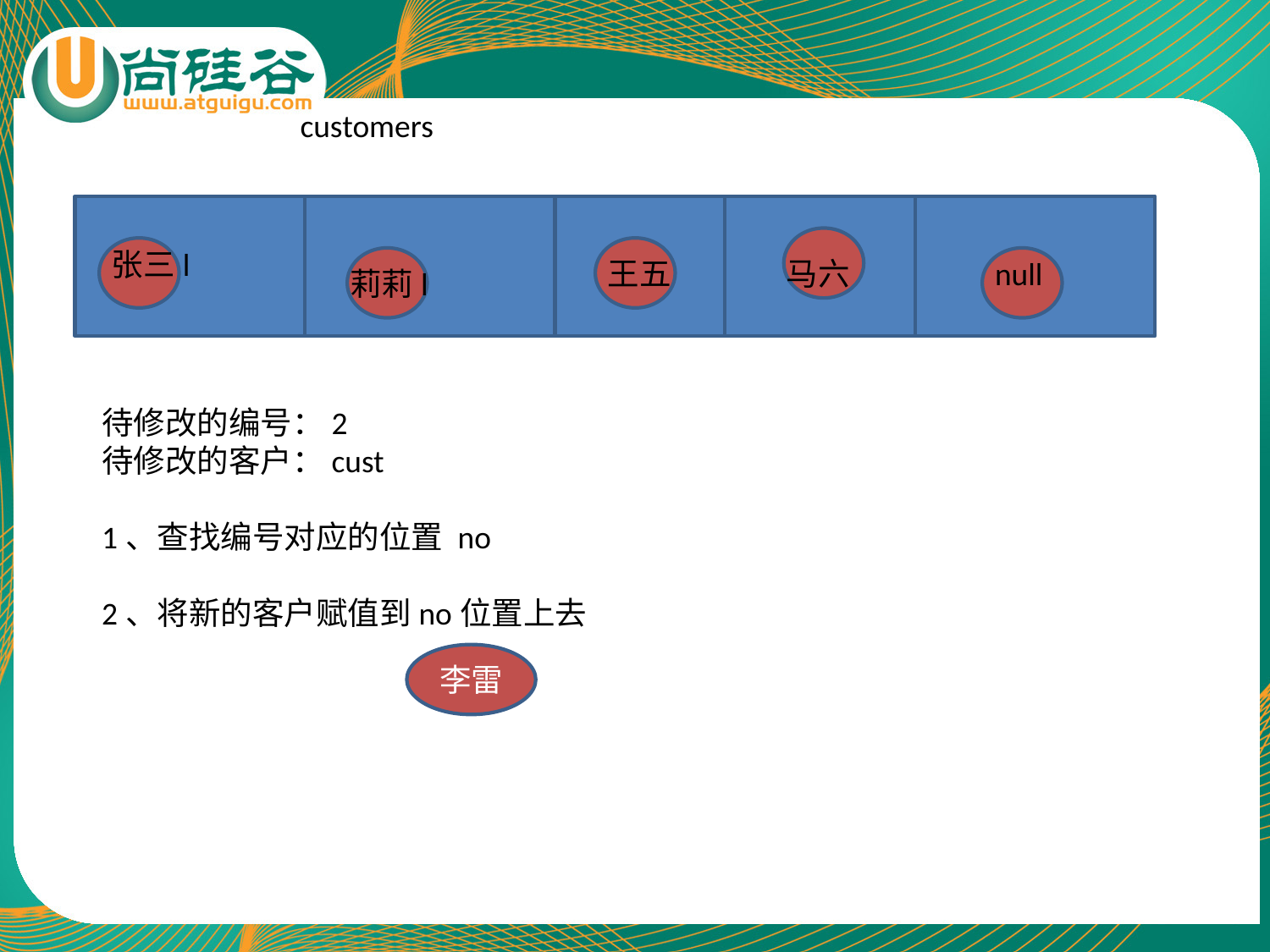

customers

张三l

王五
马六

null
莉莉l
待修改的编号：2
待修改的客户：cust

1、查找编号对应的位置 no

2、将新的客户赋值到no位置上去

李雷